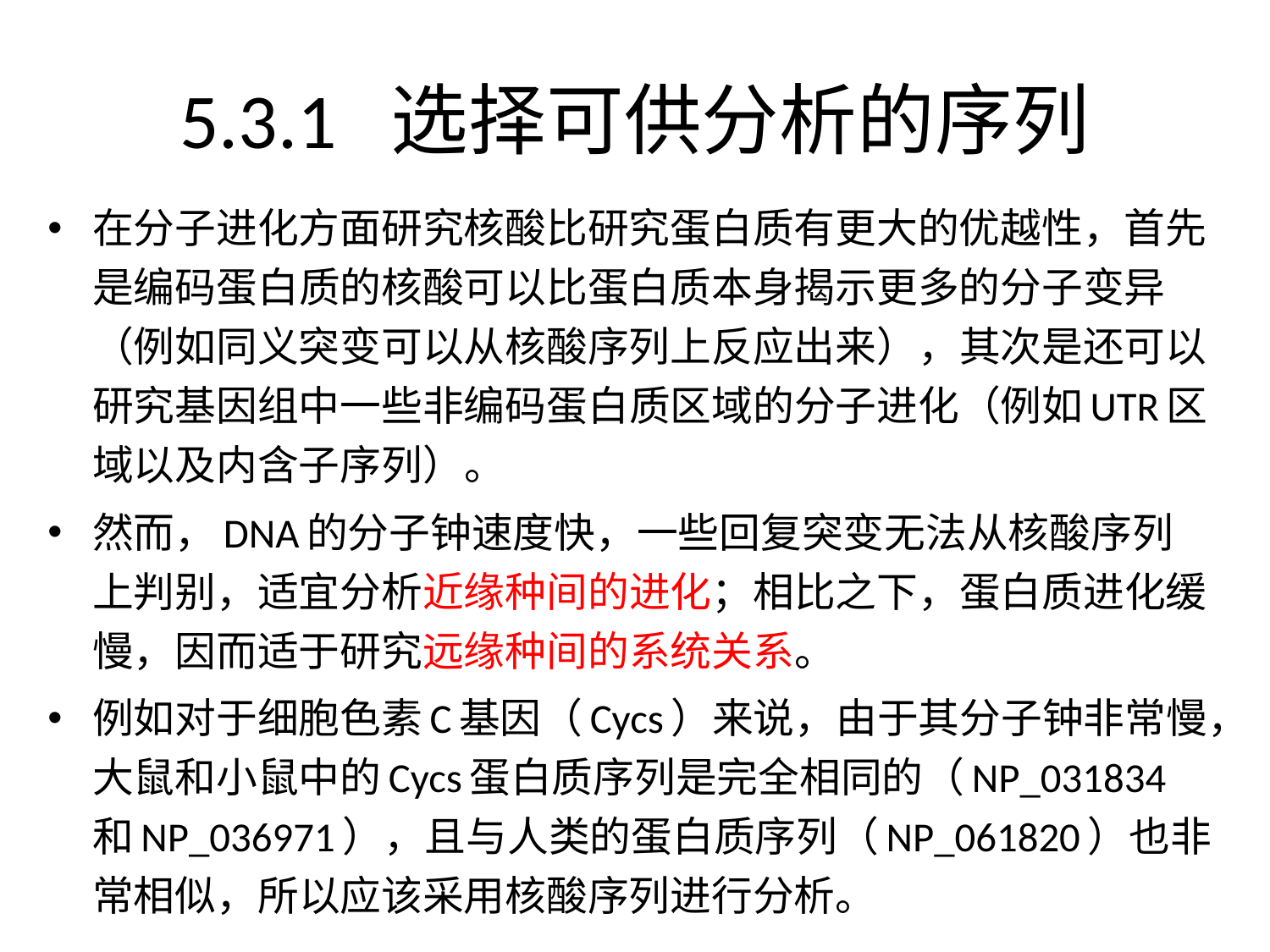

# 5.3.1  选择可供分析的序列
在分子进化方面研究核酸比研究蛋白质有更大的优越性，首先是编码蛋白质的核酸可以比蛋白质本身揭示更多的分子变异（例如同义突变可以从核酸序列上反应出来），其次是还可以研究基因组中一些非编码蛋白质区域的分子进化（例如UTR区域以及内含子序列）。
然而，DNA的分子钟速度快，一些回复突变无法从核酸序列上判别，适宜分析近缘种间的进化；相比之下，蛋白质进化缓慢，因而适于研究远缘种间的系统关系。
例如对于细胞色素C基因（Cycs）来说，由于其分子钟非常慢，大鼠和小鼠中的Cycs蛋白质序列是完全相同的（NP_031834和NP_036971），且与人类的蛋白质序列（NP_061820）也非常相似，所以应该采用核酸序列进行分析。